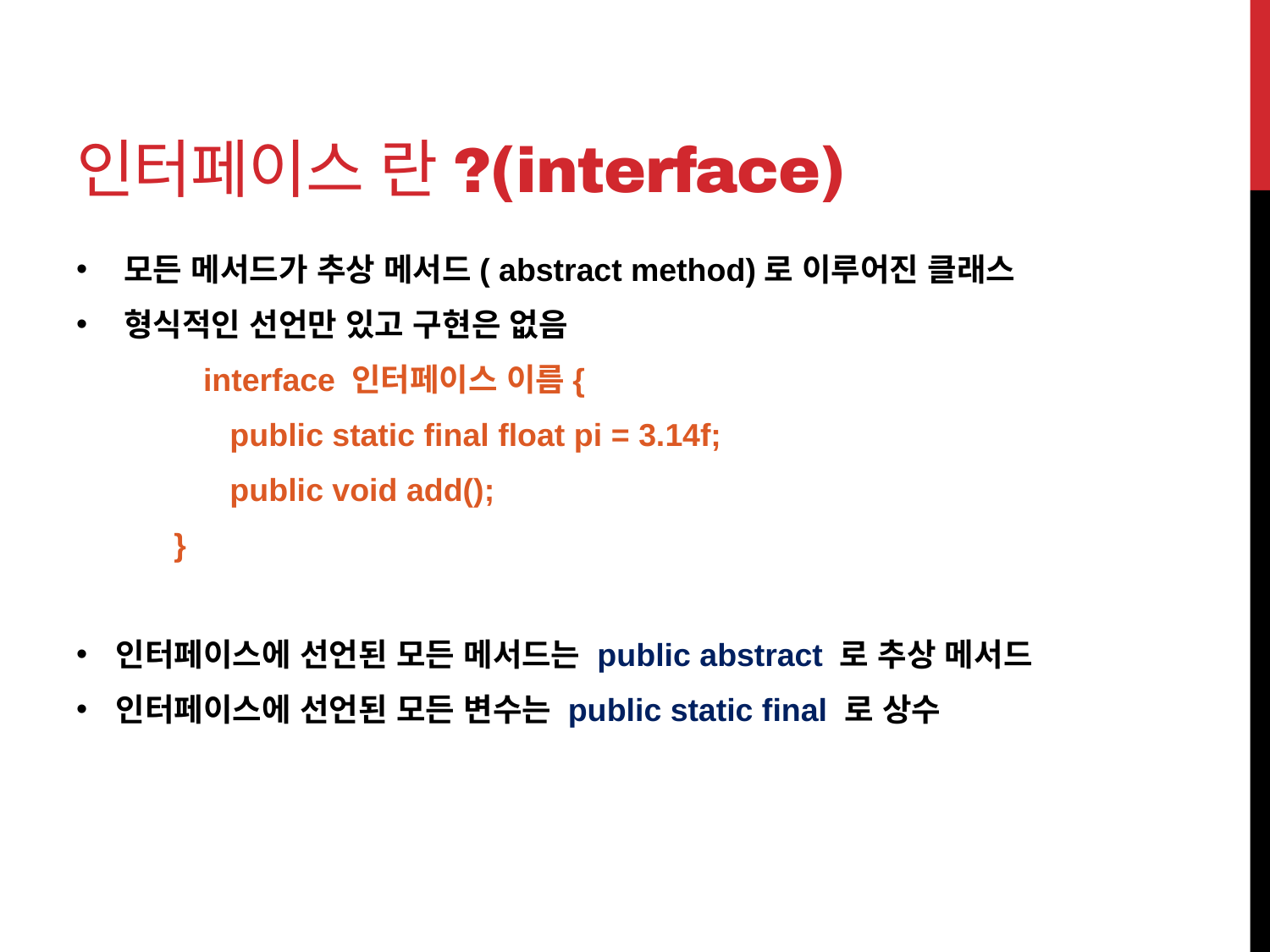

# 인터페이스 란?(interface)
모든 메서드가 추상 메서드( abstract method)로 이루어진 클래스
형식적인 선언만 있고 구현은 없음
	interface 인터페이스 이름{
     	   public static final float pi = 3.14f;
	   public void add();
           }

인터페이스에 선언된 모든 메서드는 public abstract 로 추상 메서드
인터페이스에 선언된 모든 변수는 public static final 로 상수